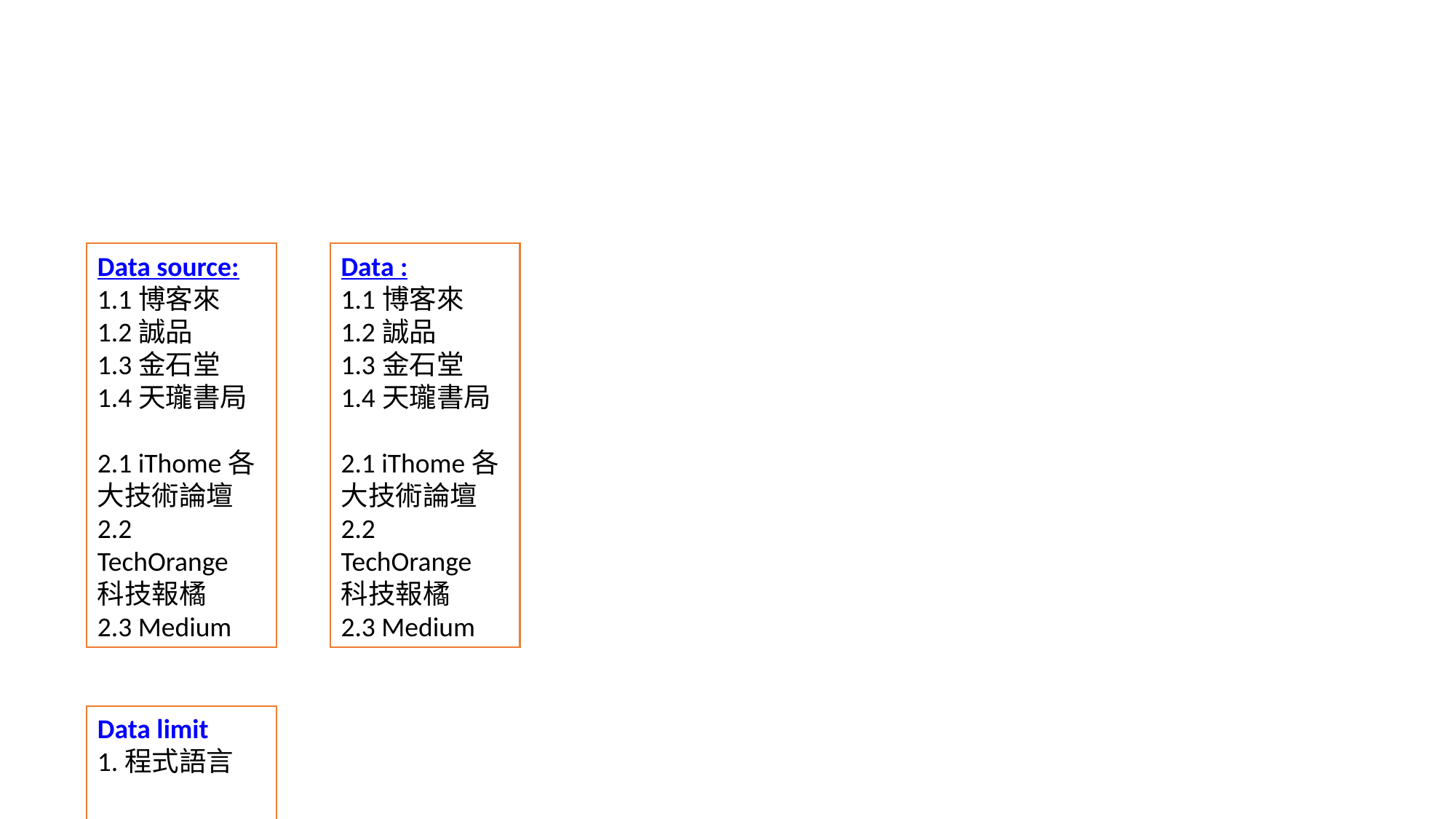

#
Data :
1.1博客來
1.2誠品
1.3金石堂
1.4天瓏書局

2.1 iThome各大技術論壇
2.2 TechOrange 科技報橘
2.3 Medium
Data source:
1.1博客來
1.2誠品
1.3金石堂
1.4天瓏書局

2.1 iThome各大技術論壇
2.2 TechOrange 科技報橘
2.3 Medium
Data limit
1.程式語言